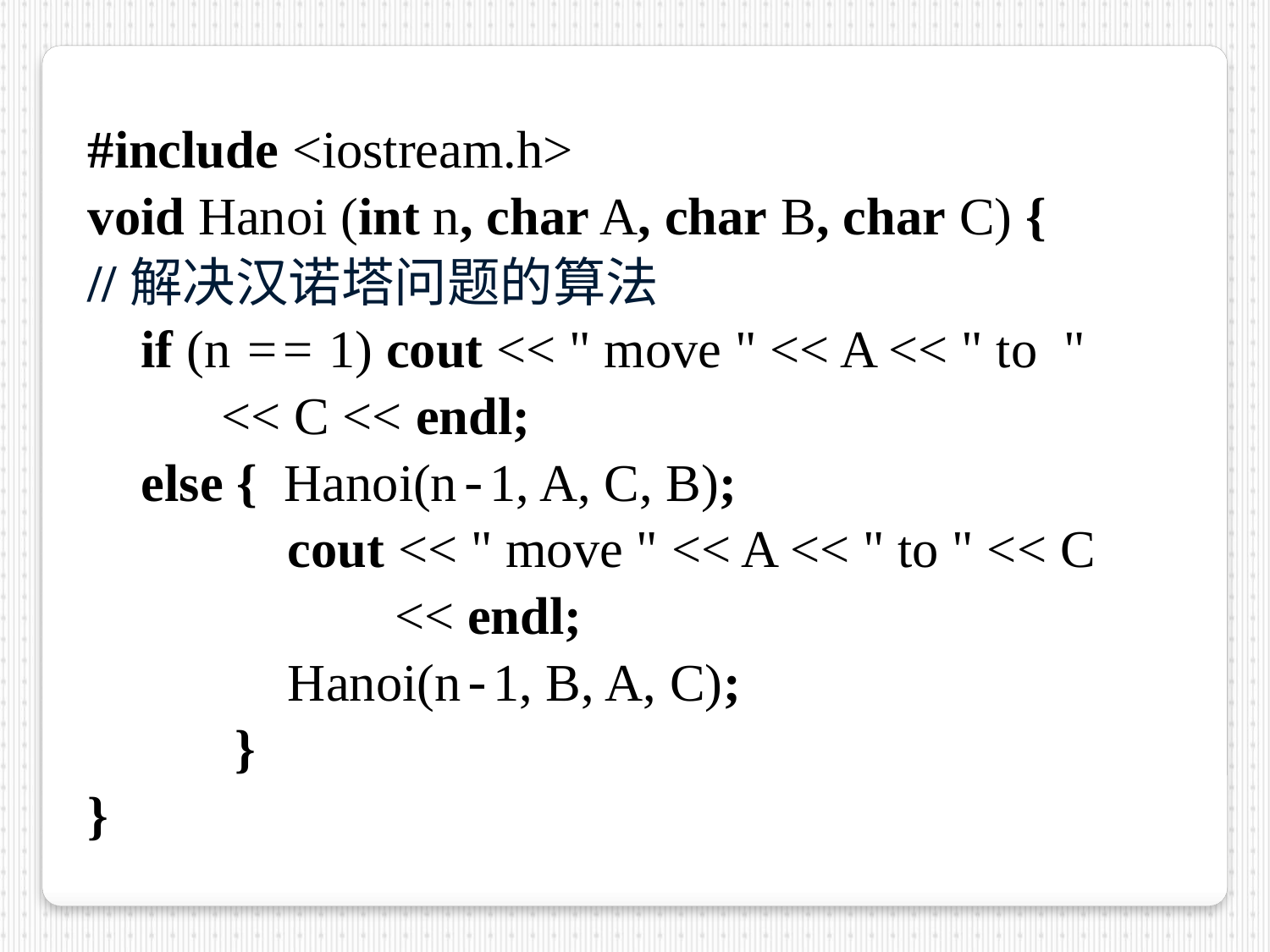

#include <iostream.h>
void Hanoi (int n, char A, char B, char C) {
//解决汉诺塔问题的算法
    if (n == 1) cout << " move " << A << " to  "
          << C << endl;
    else {  Hanoi(n-1, A, C, B);
               cout << " move " << A << " to " << C
                       << endl;
               Hanoi(n-1, B, A, C);
           }
}